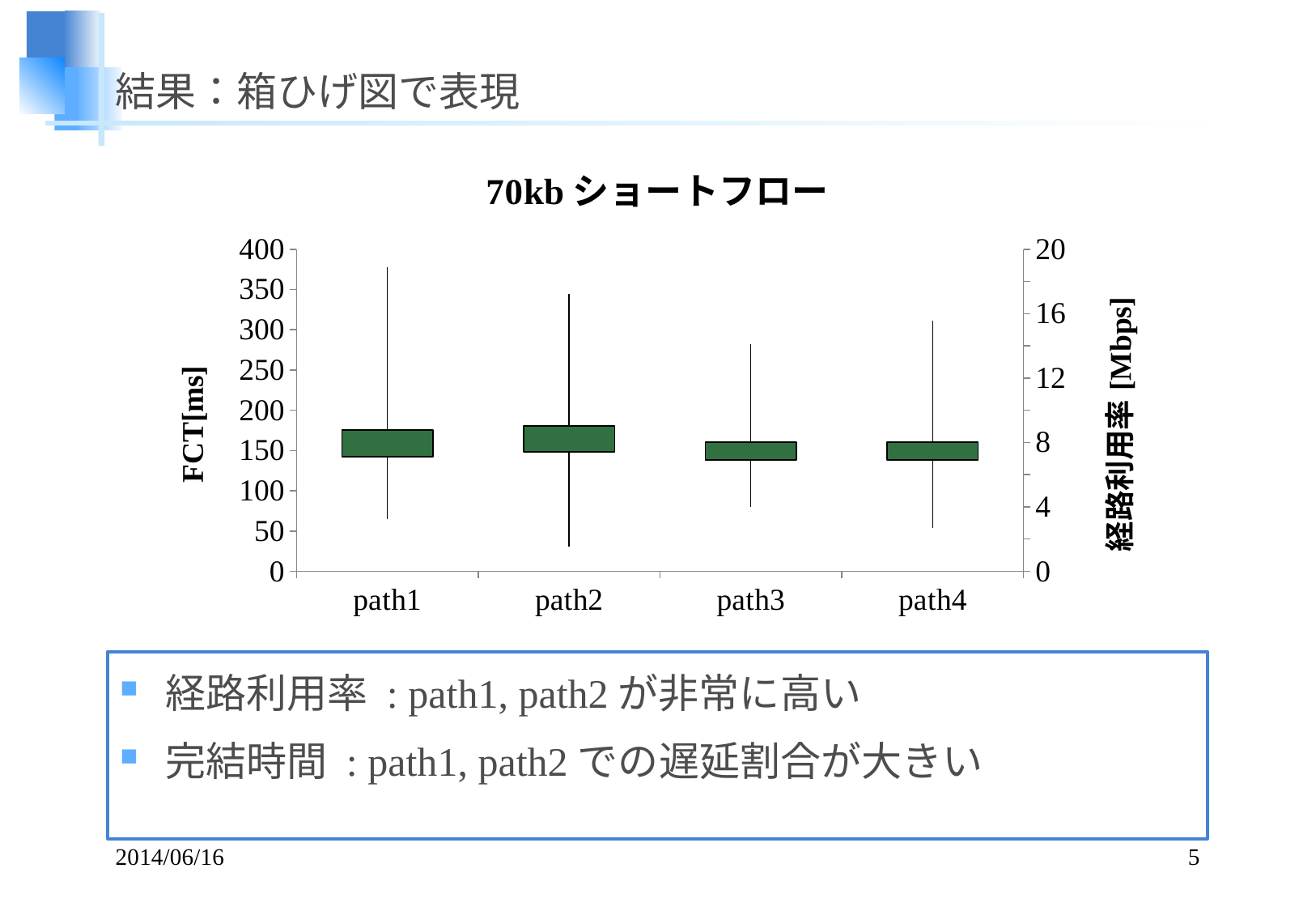

# 結果：箱ひげ図で表現

[unsupported chart]

経路利用率 : path1, path2が非常に高い
完結時間 : path1, path2での遅延割合が大きい

2014/06/16
5